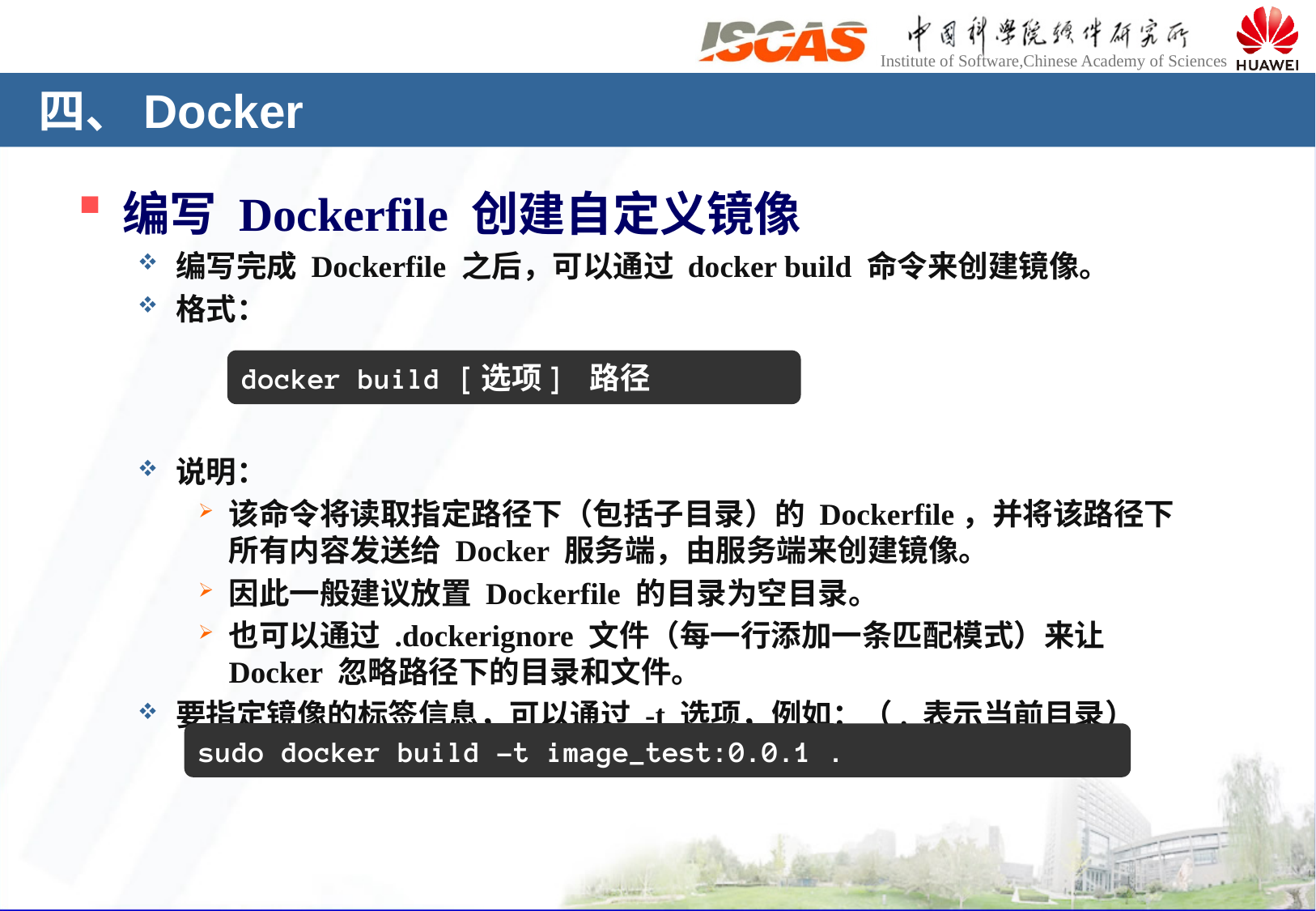

# 四、Docker
编写 Dockerfile 创建自定义镜像
编写完成 Dockerfile 之后，可以通过 docker build 命令来创建镜像。
格式：

说明：
该命令将读取指定路径下（包括子目录）的 Dockerfile，并将该路径下所有内容发送给 Docker 服务端，由服务端来创建镜像。
因此一般建议放置 Dockerfile 的目录为空目录。
也可以通过 .dockerignore 文件（每一行添加一条匹配模式）来让 Docker 忽略路径下的目录和文件。
要指定镜像的标签信息，可以通过 -t 选项，例如：（. 表示当前目录）
docker build [选项] 路径
sudo docker build -t image_test:0.0.1 .